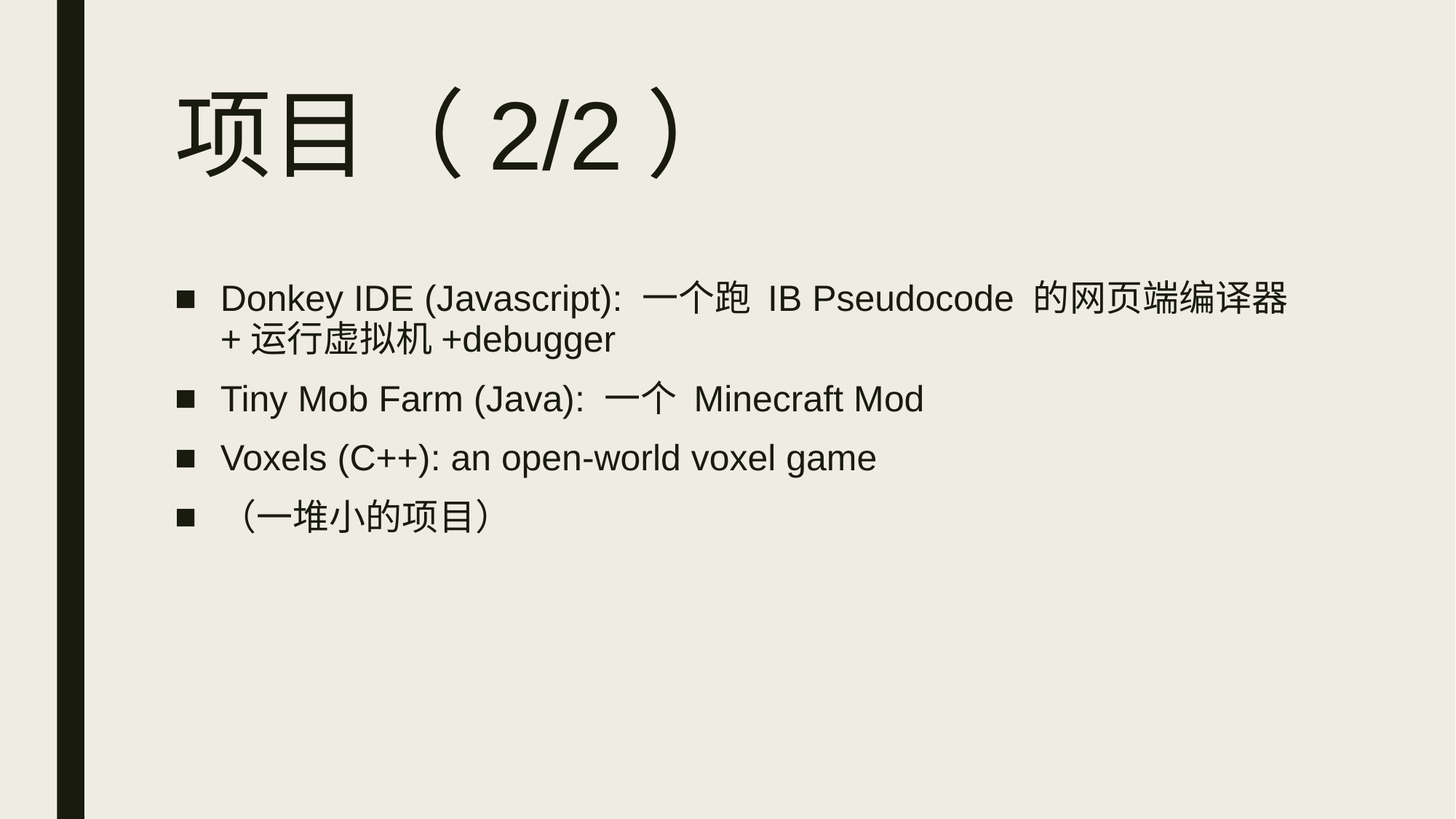

# 项目（2/2）
Donkey IDE (Javascript): 一个跑 IB Pseudocode 的网页端编译器+运行虚拟机+debugger
Tiny Mob Farm (Java): 一个 Minecraft Mod
Voxels (C++): an open-world voxel game
（一堆小的项目）